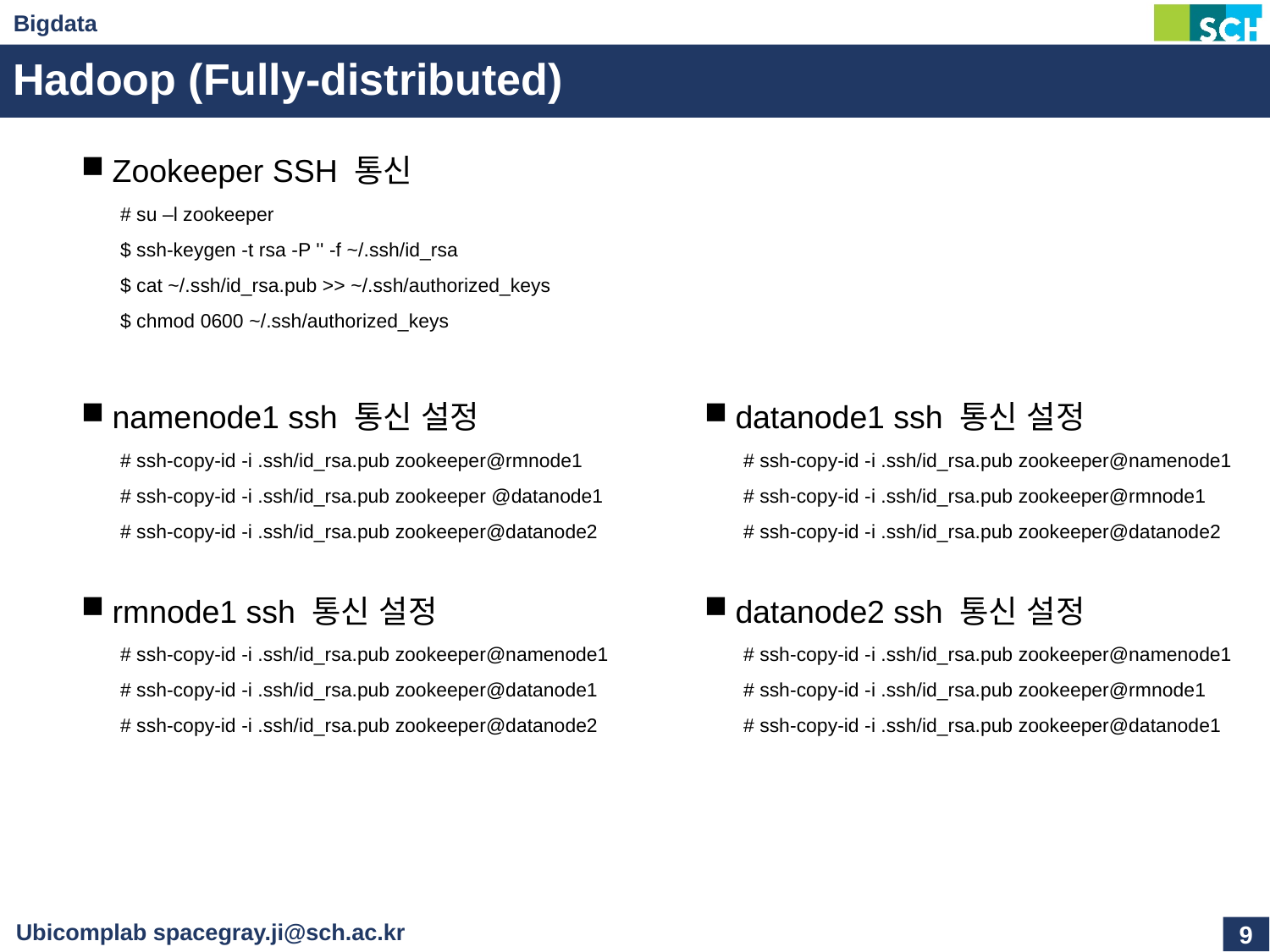

# Hadoop (Fully-distributed)
Zookeeper SSH 통신
# su –l zookeeper
$ ssh-keygen -t rsa -P '' -f ~/.ssh/id_rsa
$ cat ~/.ssh/id_rsa.pub >> ~/.ssh/authorized_keys
$ chmod 0600 ~/.ssh/authorized_keys

namenode1 ssh 통신 설정
# ssh-copy-id -i .ssh/id_rsa.pub zookeeper@rmnode1
# ssh-copy-id -i .ssh/id_rsa.pub zookeeper @datanode1
# ssh-copy-id -i .ssh/id_rsa.pub zookeeper@datanode2

rmnode1 ssh 통신 설정
# ssh-copy-id -i .ssh/id_rsa.pub zookeeper@namenode1
# ssh-copy-id -i .ssh/id_rsa.pub zookeeper@datanode1
# ssh-copy-id -i .ssh/id_rsa.pub zookeeper@datanode2

datanode1 ssh 통신 설정
# ssh-copy-id -i .ssh/id_rsa.pub zookeeper@namenode1
# ssh-copy-id -i .ssh/id_rsa.pub zookeeper@rmnode1
# ssh-copy-id -i .ssh/id_rsa.pub zookeeper@datanode2

datanode2 ssh 통신 설정
# ssh-copy-id -i .ssh/id_rsa.pub zookeeper@namenode1
# ssh-copy-id -i .ssh/id_rsa.pub zookeeper@rmnode1
# ssh-copy-id -i .ssh/id_rsa.pub zookeeper@datanode1

9